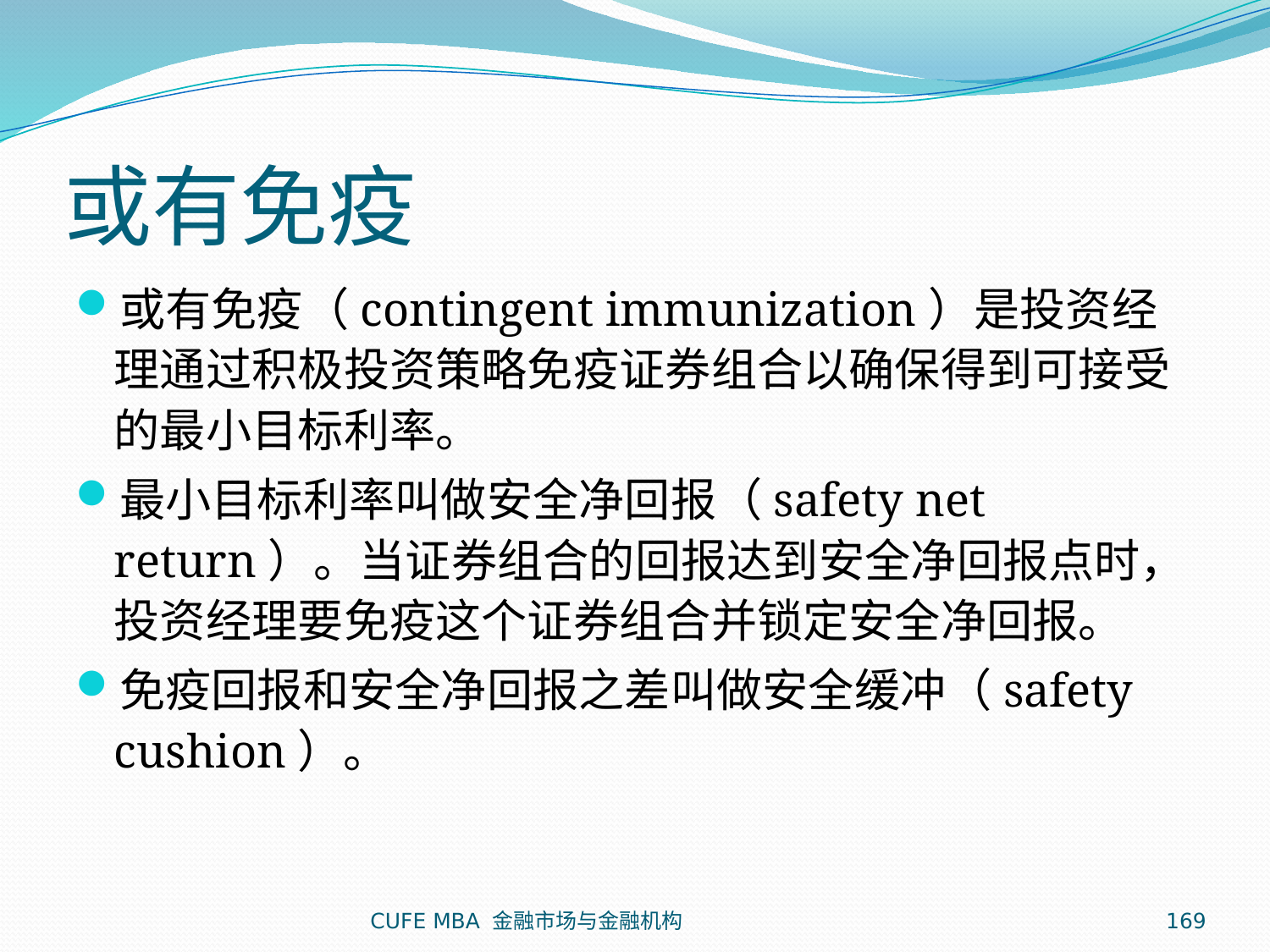

# 或有免疫
或有免疫（contingent immunization）是投资经理通过积极投资策略免疫证券组合以确保得到可接受的最小目标利率。
最小目标利率叫做安全净回报（safety net return）。当证券组合的回报达到安全净回报点时，投资经理要免疫这个证券组合并锁定安全净回报。
免疫回报和安全净回报之差叫做安全缓冲（safety cushion）。
CUFE MBA 金融市场与金融机构
169